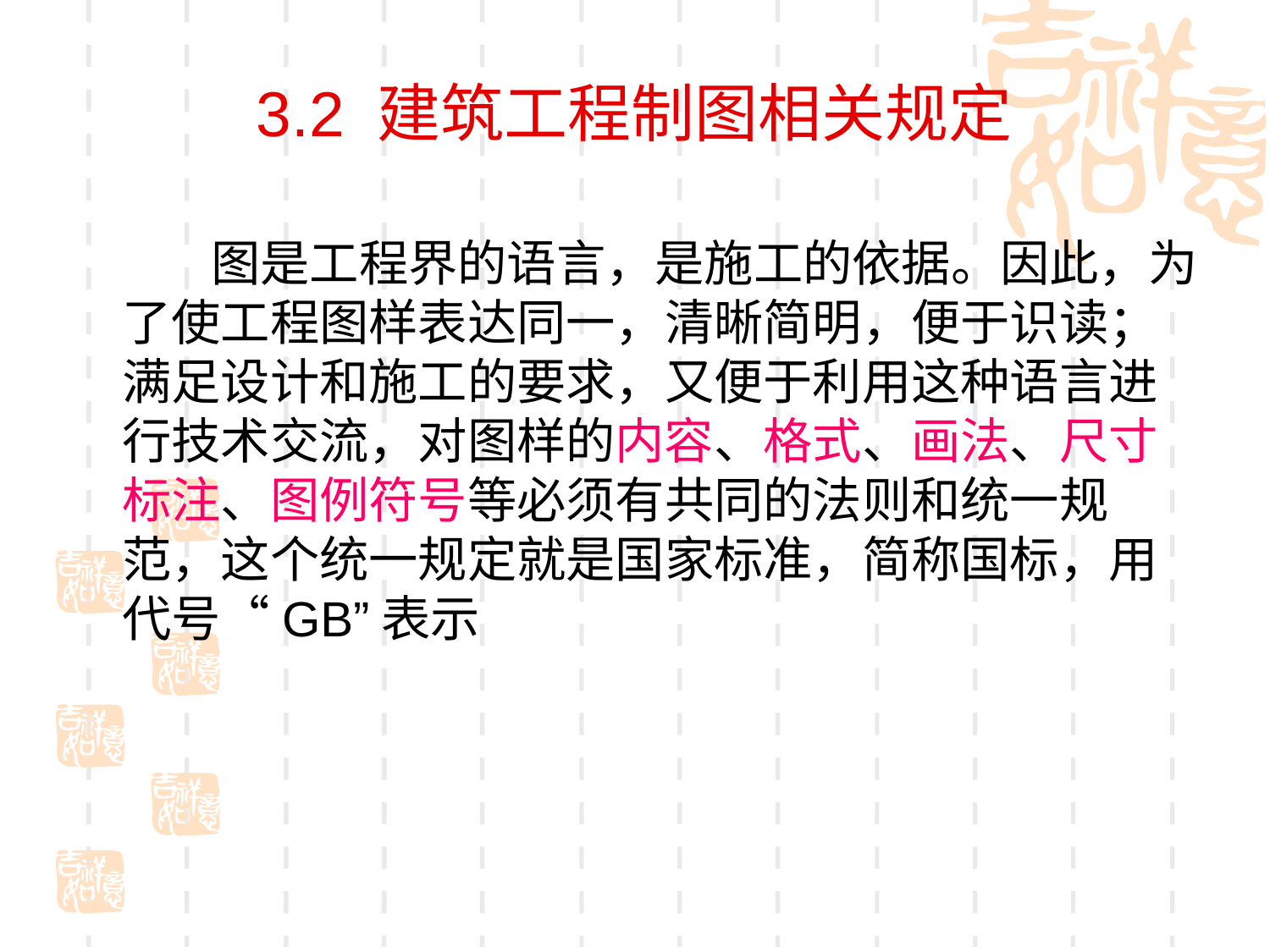

# 3.2 建筑工程制图相关规定
       图是工程界的语言，是施工的依据。因此，为了使工程图样表达同一，清晰简明，便于识读；满足设计和施工的要求，又便于利用这种语言进行技术交流，对图样的内容、格式、画法、尺寸标注、图例符号等必须有共同的法则和统一规范，这个统一规定就是国家标准，简称国标，用代号“GB”表示